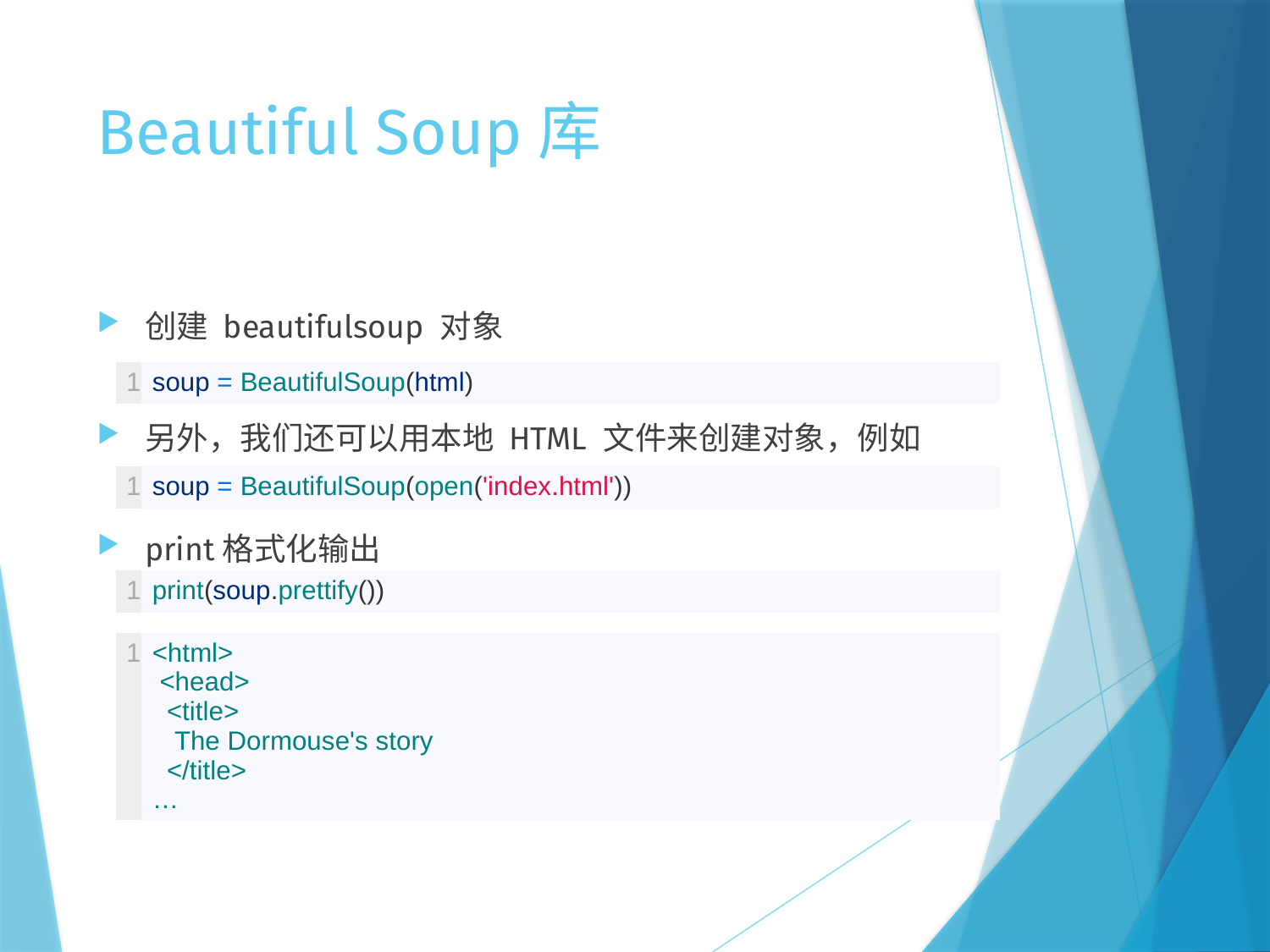

# Beautiful Soup库
创建 beautifulsoup 对象

另外，我们还可以用本地 HTML 文件来创建对象，例如

print格式化输出
| 1 | soup = BeautifulSoup(html) |
| --- | --- |
| 1 | soup = BeautifulSoup(open('index.html')) |
| --- | --- |
| 1 | print(soup.prettify()) |
| --- | --- |
| 1 | <html> <head> <title> The Dormouse's story </title> … |
| --- | --- |